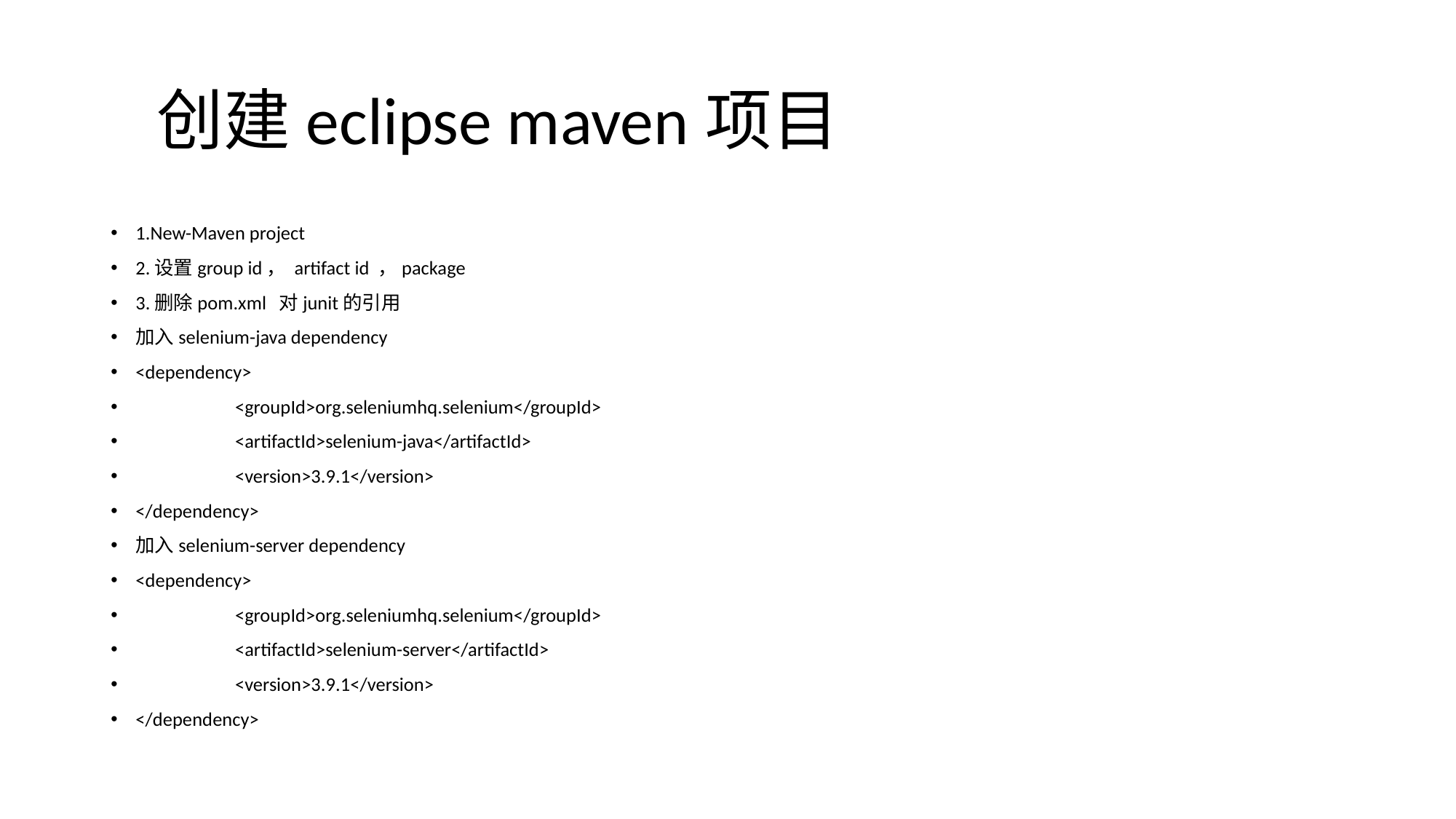

# 创建eclipse maven项目
1.New-Maven project
2.设置group id， artifact id ，package
3.删除pom.xml  对junit的引用
加入selenium-java dependency
<dependency>
	<groupId>org.seleniumhq.selenium</groupId>
	<artifactId>selenium-java</artifactId>
	<version>3.9.1</version>
</dependency>
加入selenium-server dependency
<dependency>
	<groupId>org.seleniumhq.selenium</groupId>
	<artifactId>selenium-server</artifactId>
	<version>3.9.1</version>
</dependency>